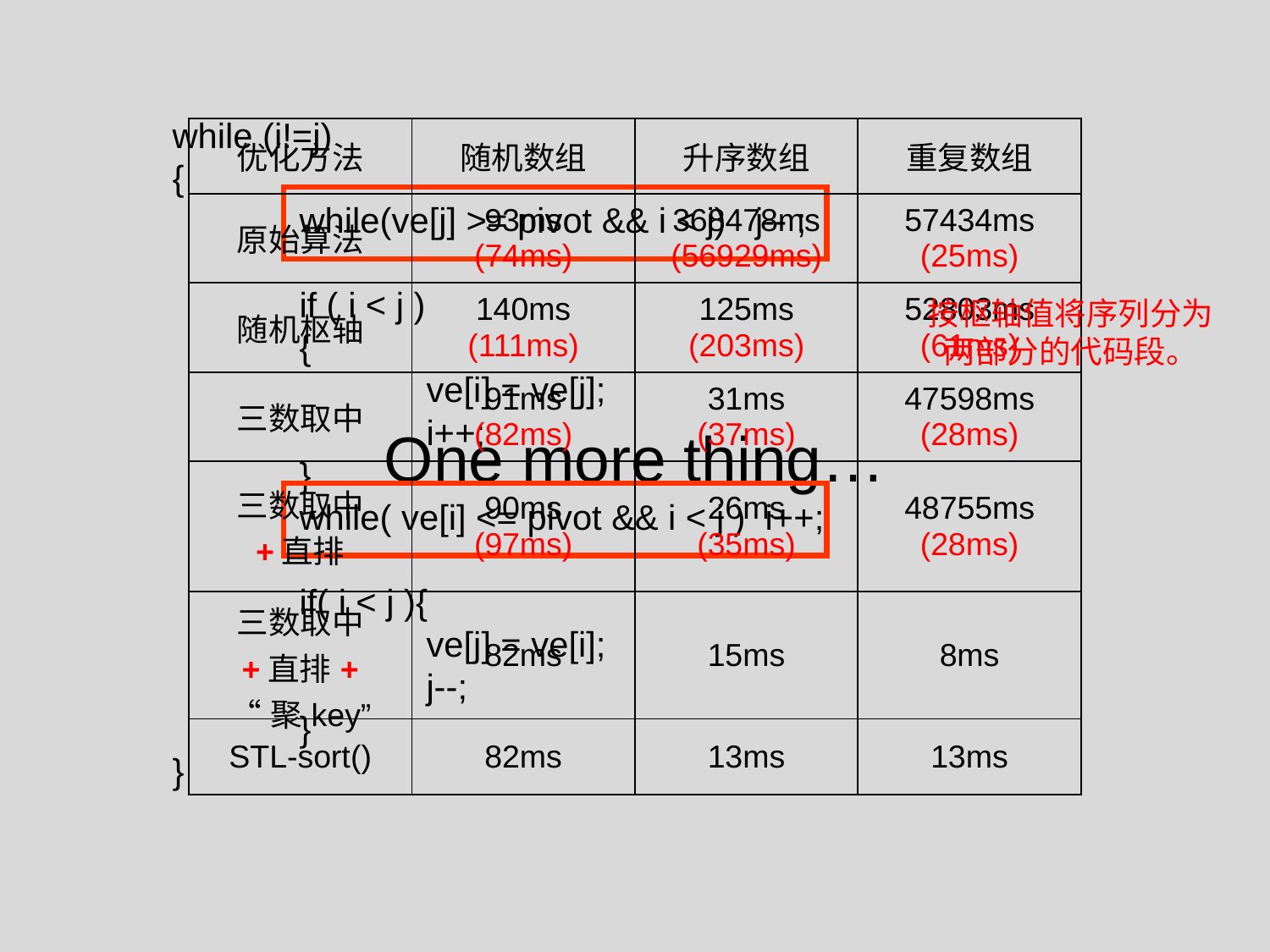

while (i!=j)
	{
		while(ve[j] >= pivot && i < j)   j-- ;

		if ( i < j )
		{
			ve[i] = ve[j];
			i++;
		}
		while( ve[i] <= pivot && i < j )  i++;

		if( i < j ){
			ve[j] = ve[i];
			j--;
		}
	}
| 优化方法 | 随机数组 | 升序数组 | 重复数组 |
| --- | --- | --- | --- |
| 原始算法 | 93ms (74ms) | 368478ms (56929ms) | 57434ms (25ms) |
| 随机枢轴 | 140ms (111ms) | 125ms (203ms) | 52803ms (61ms) |
| 三数取中 | 91ms (82ms) | 31ms (37ms) | 47598ms (28ms) |
| 三数取中 +直排 | 90ms (97ms) | 26ms (35ms) | 48755ms (28ms) |
| 三数取中 +直排+ “聚key” | 82ms | 15ms | 8ms |
| STL-sort() | 82ms | 13ms | 13ms |

按枢轴值将序列分为两部分的代码段。
One more thing…